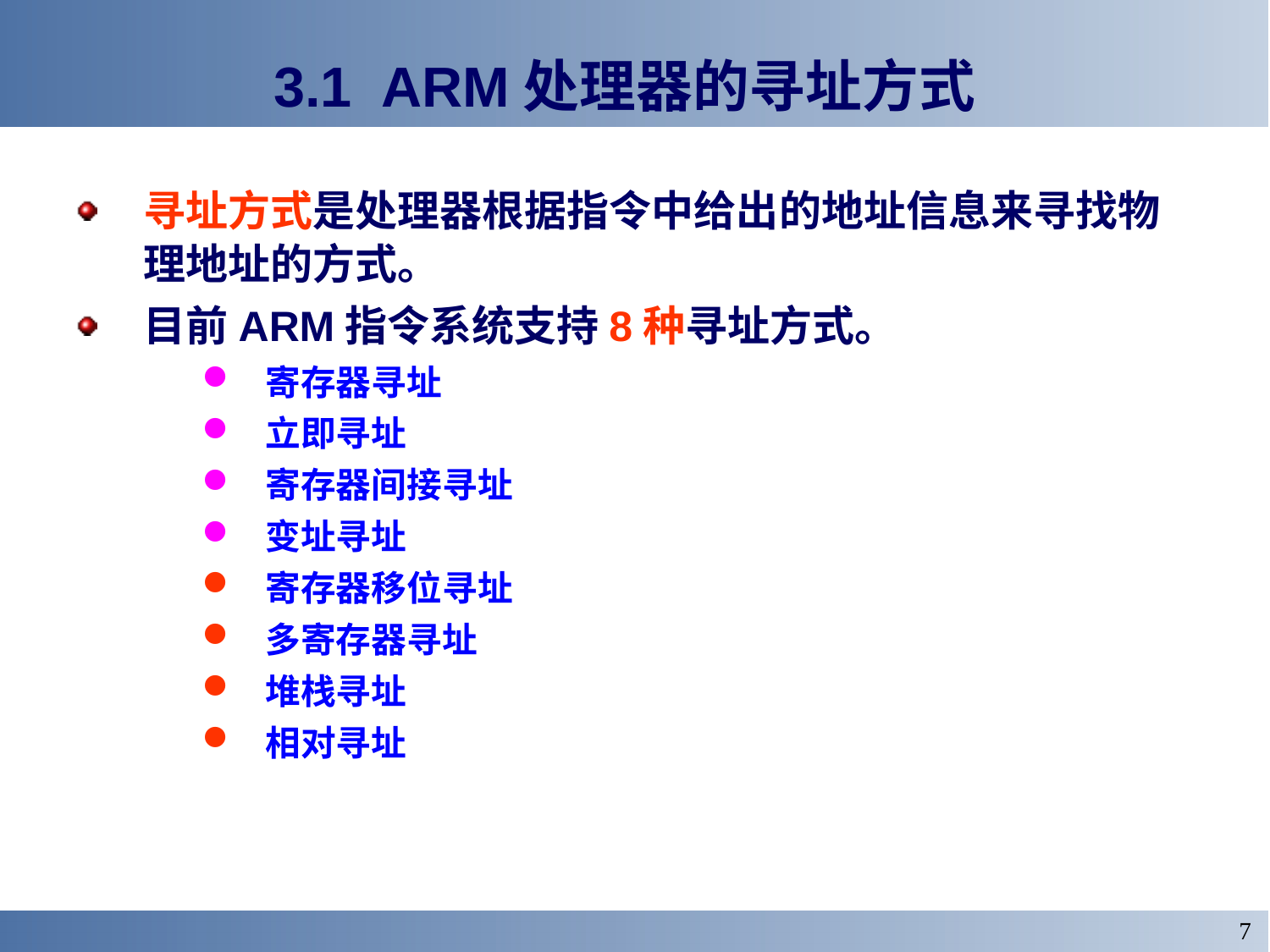

# 3.1  ARM处理器的寻址方式
寻址方式是处理器根据指令中给出的地址信息来寻找物理地址的方式。
目前ARM指令系统支持8种寻址方式。
寄存器寻址
立即寻址
寄存器间接寻址
变址寻址
寄存器移位寻址
多寄存器寻址
堆栈寻址
相对寻址